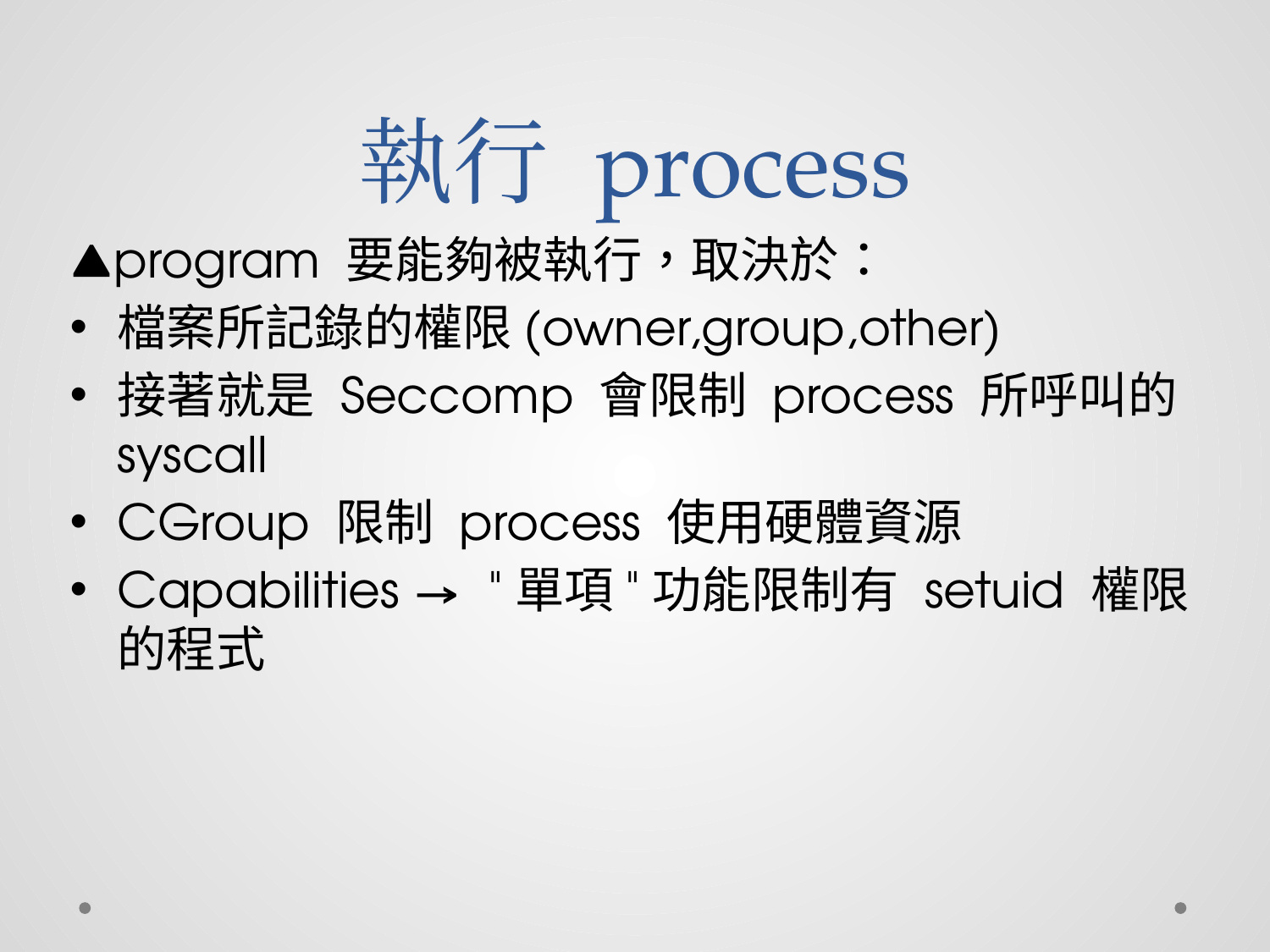

# 執行 process
▲program 要能夠被執行，取決於：
檔案所記錄的權限(owner,group,other)
接著就是 Seccomp 會限制 process 所呼叫的 syscall
CGroup 限制 process 使用硬體資源
Capabilities →  "單項"功能限制有 setuid 權限的程式